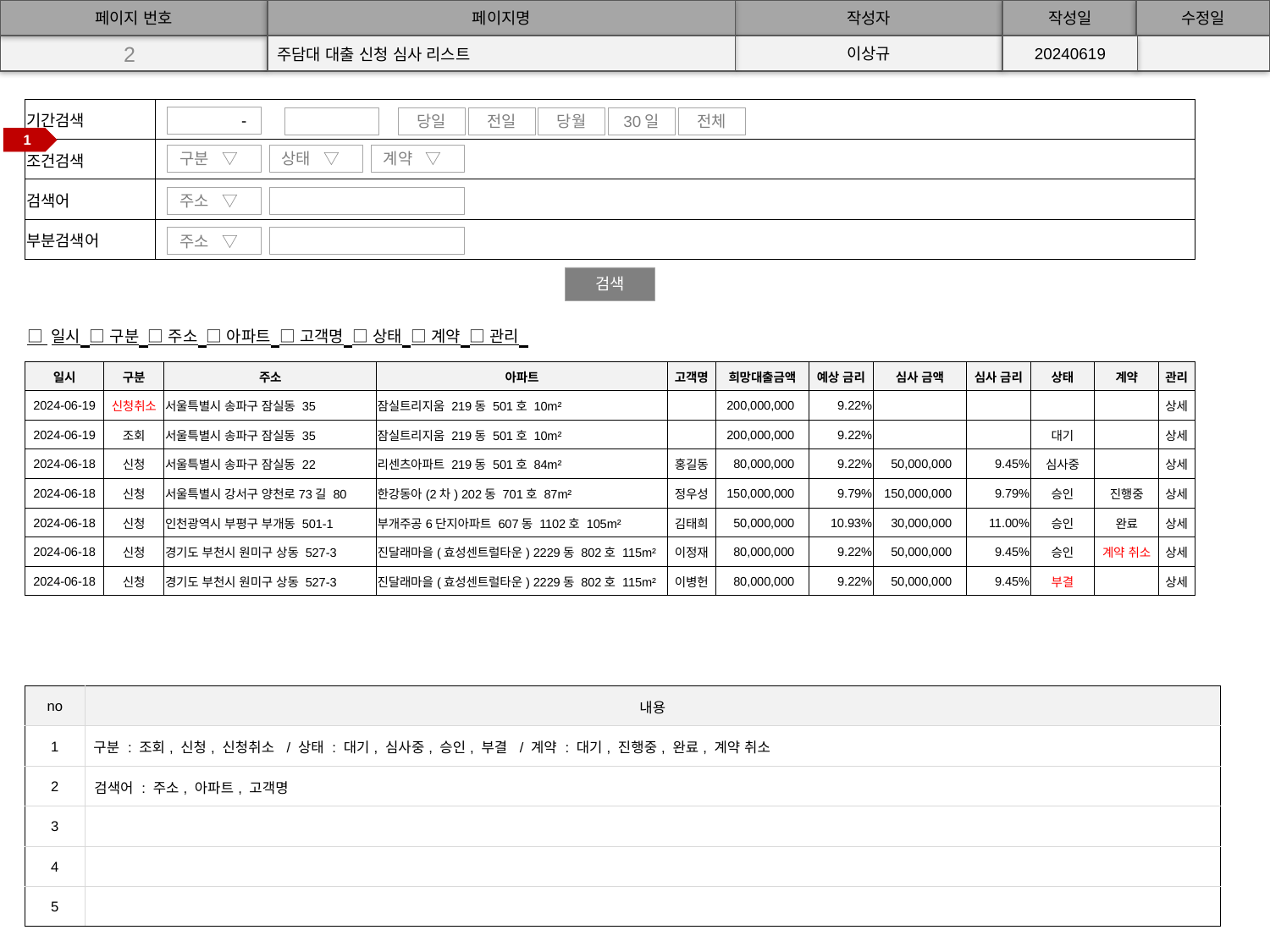

페이지 번호
페이지명
작성자
작성일
수정일

이상규

2
20240619
주담대 대출 신청 심사 리스트
| 기간검색 | - |
| --- | --- |
| 조건검색 |  |
| 검색어 |  |
| 부분검색어 |  |

당일
전일
당월
30일
전체
1
계약   ▽
구분   ▽
상태   ▽
주소   ▽

주소   ▽

검색
□ 일시 □ 구분 □ 주소 □ 아파트 □ 고객명 □ 상태 □ 계약 □ 관리
| 일시 | 구분 | 주소 | 아파트 | 고객명 | 희망대출금액 | 예상 금리 | 심사 금액 | 심사 금리 | 상태 | 계약 | 관리 |
| --- | --- | --- | --- | --- | --- | --- | --- | --- | --- | --- | --- |
| 2024-06-19 | 신청취소 | 서울특별시 송파구 잠실동 35 | 잠실트리지움 219동 501호 10m² |  | 200,000,000 | 9.22% |  |  |  |  | 상세 |
| 2024-06-19 | 조회 | 서울특별시 송파구 잠실동 35 | 잠실트리지움 219동 501호 10m² |  | 200,000,000 | 9.22% |  |  | 대기 |  | 상세 |
| 2024-06-18 | 신청 | 서울특별시 송파구 잠실동 22 | 리센츠아파트 219동 501호 84m² | 홍길동 | 80,000,000 | 9.22% | 50,000,000 | 9.45% | 심사중 |  | 상세 |
| 2024-06-18 | 신청 | 서울특별시 강서구 양천로73길 80 | 한강동아(2차) 202동 701호 87m² | 정우성 | 150,000,000 | 9.79% | 150,000,000 | 9.79% | 승인 | 진행중 | 상세 |
| 2024-06-18 | 신청 | 인천광역시 부평구 부개동 501-1 | 부개주공6단지아파트 607동 1102호 105m² | 김태희 | 50,000,000 | 10.93% | 30,000,000 | 11.00% | 승인 | 완료 | 상세 |
| 2024-06-18 | 신청 | 경기도 부천시 원미구 상동 527-3 | 진달래마을(효성센트럴타운) 2229동 802호 115m² | 이정재 | 80,000,000 | 9.22% | 50,000,000 | 9.45% | 승인 | 계약 취소 | 상세 |
| 2024-06-18 | 신청 | 경기도 부천시 원미구 상동 527-3 | 진달래마을(효성센트럴타운) 2229동 802호 115m² | 이병헌 | 80,000,000 | 9.22% | 50,000,000 | 9.45% | 부결 |  | 상세 |
| no | 내용 |
| --- | --- |
| 1 | 구분 : 조회, 신청, 신청취소 / 상태 : 대기, 심사중, 승인, 부결 / 계약 : 대기, 진행중, 완료, 계약 취소 |
| 2 | 검색어 : 주소, 아파트, 고객명 |
| 3 |  |
| 4 |  |
| 5 |  |